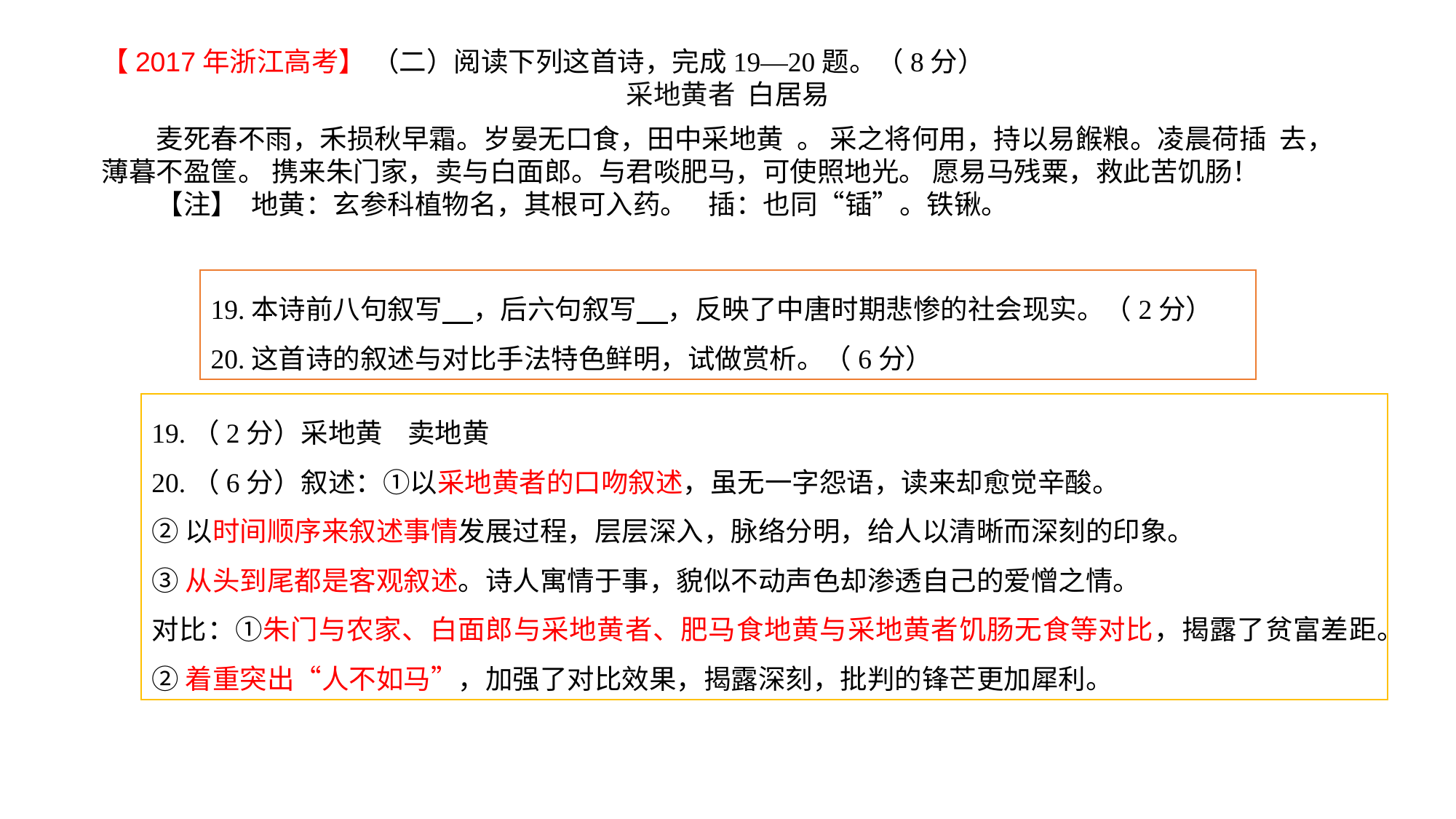

【2017年浙江高考】 （二）阅读下列这首诗，完成19—20题。（8分）
采地黄者  白居易
麦死春不雨，禾损秋早霜。岁晏无口食，田中采地黄。 采之将何用，持以易餱粮。凌晨荷插去，薄暮不盈筐。 携来朱门家，卖与白面郎。与君啖肥马，可使照地光。 愿易马残粟，救此苦饥肠！
【注】地黄：玄参科植物名，其根可入药。 插：也同“锸”。铁锹。
19.本诗前八句叙写     ，后六句叙写     ，反映了中唐时期悲惨的社会现实。（2分）
20.这首诗的叙述与对比手法特色鲜明，试做赏析。（6分）
19.（2分）采地黄    卖地黄
20.（6分）叙述：①以采地黄者的口吻叙述，虽无一字怨语，读来却愈觉辛酸。
②以时间顺序来叙述事情发展过程，层层深入，脉络分明，给人以清晰而深刻的印象。
③从头到尾都是客观叙述。诗人寓情于事，貌似不动声色却渗透自己的爱憎之情。
对比：①朱门与农家、白面郎与采地黄者、肥马食地黄与采地黄者饥肠无食等对比，揭露了贫富差距。
②着重突出“人不如马”，加强了对比效果，揭露深刻，批判的锋芒更加犀利。